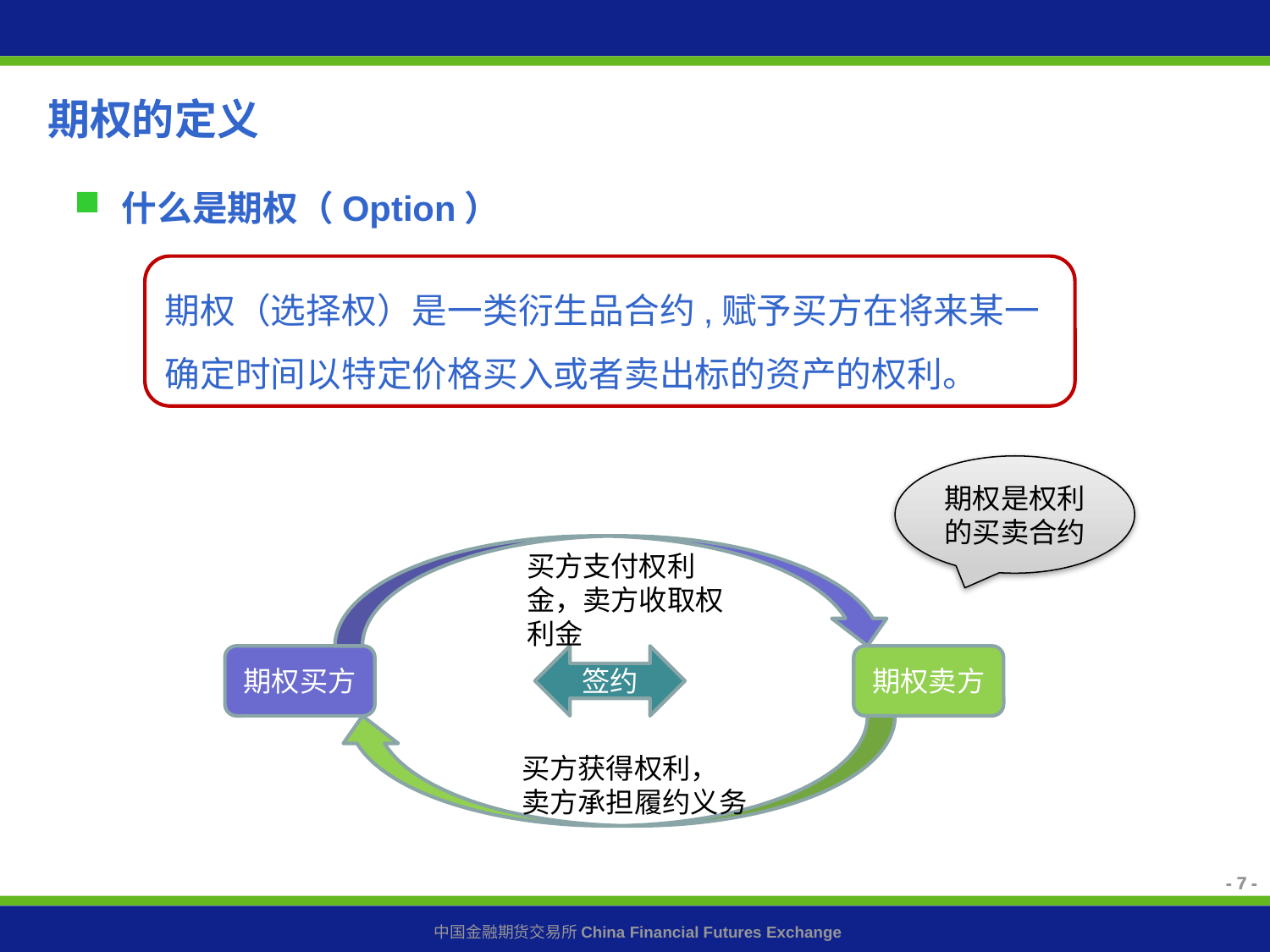

期权的定义
什么是期权（Option）
期权（选择权）是一类衍生品合约,赋予买方在将来某一确定时间以特定价格买入或者卖出标的资产的权利。
期权是权利的买卖合约

买方支付权利金，卖方收取权利金
期权买方
签约
期权卖方

买方获得权利，
卖方承担履约义务
- 7 -
- 7 -
- 7 -